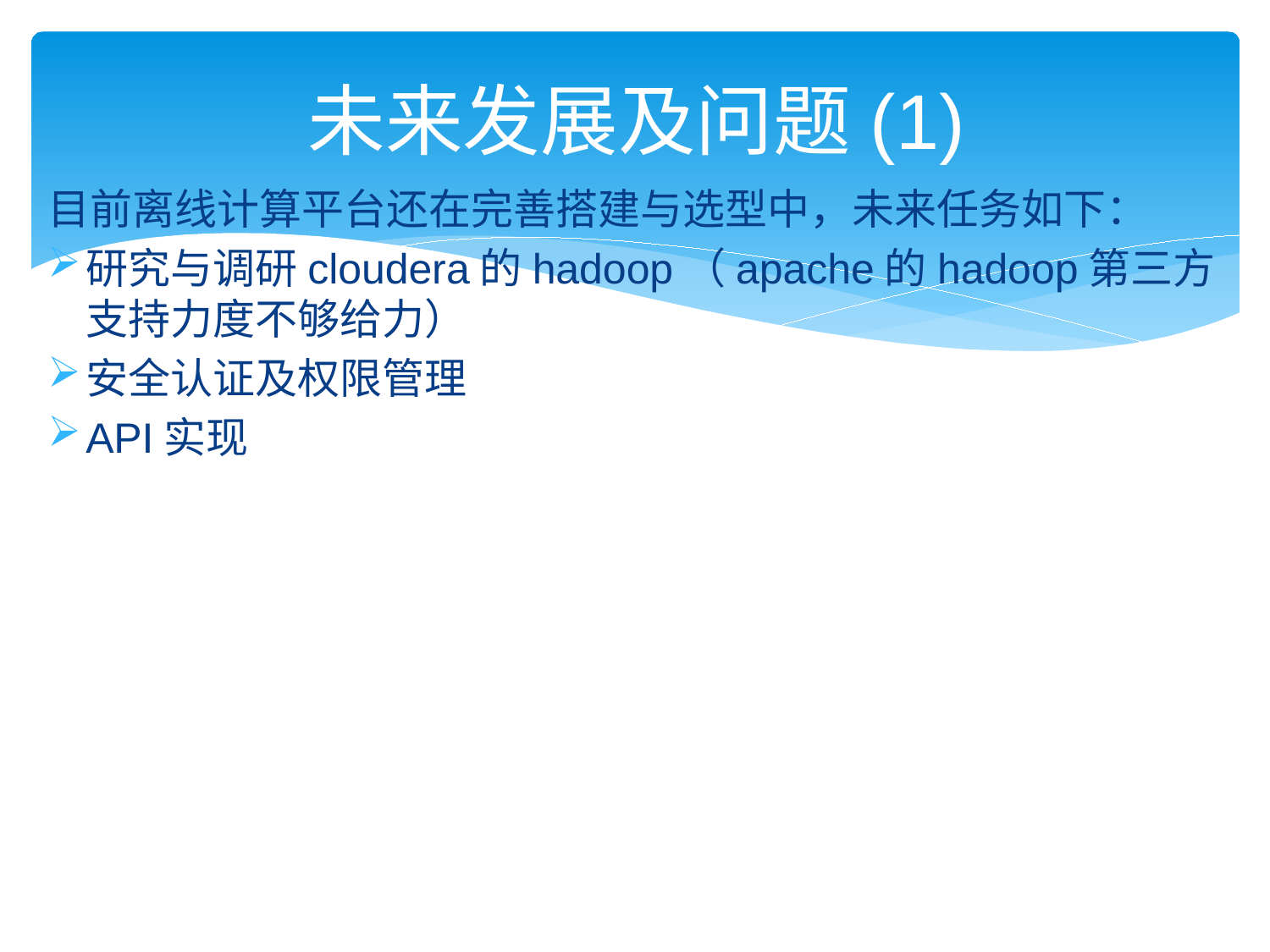

# 未来发展及问题(1)
目前离线计算平台还在完善搭建与选型中，未来任务如下：
研究与调研cloudera的hadoop（apache的hadoop第三方支持力度不够给力）
安全认证及权限管理
API实现